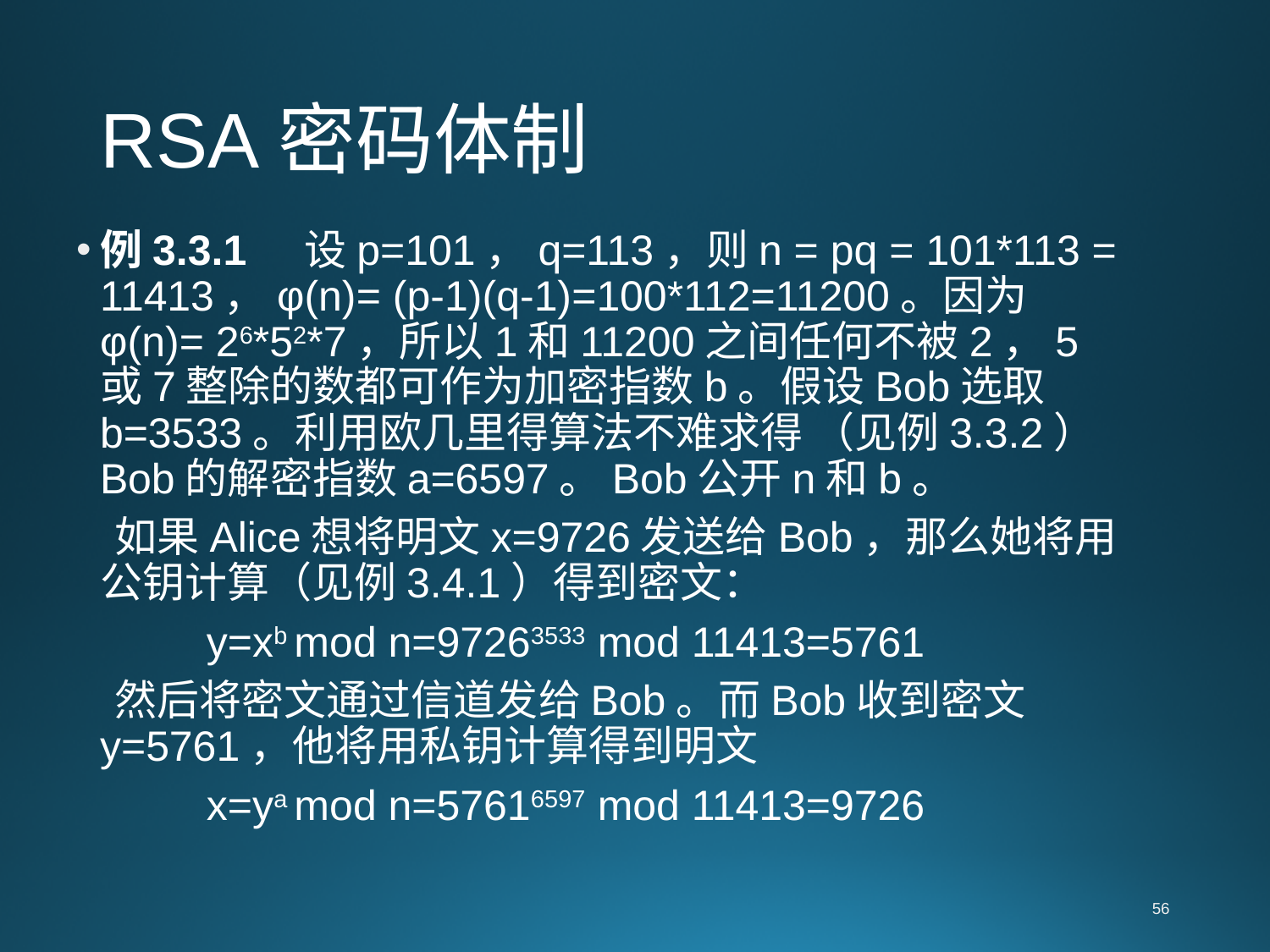

# RSA密码体制
例3.3.1    设p=101，q=113，则n = pq = 101*113 = 11413，φ(n)= (p-1)(q-1)=100*112=11200。因为φ(n)= 26*52*7，所以1和11200之间任何不被2，5或7整除的数都可作为加密指数b。假设Bob选取b=3533。利用欧几里得算法不难求得 （见例3.3.2）Bob的解密指数a=6597。Bob公开n和b。
   如果Alice想将明文x=9726发送给Bob，那么她将用公钥计算（见例3.4.1）得到密文：
           y=xb mod n=97263533 mod 11413=5761
   然后将密文通过信道发给Bob。而Bob收到密文y=5761，他将用私钥计算得到明文
           x=ya mod n=57616597 mod 11413=9726
56